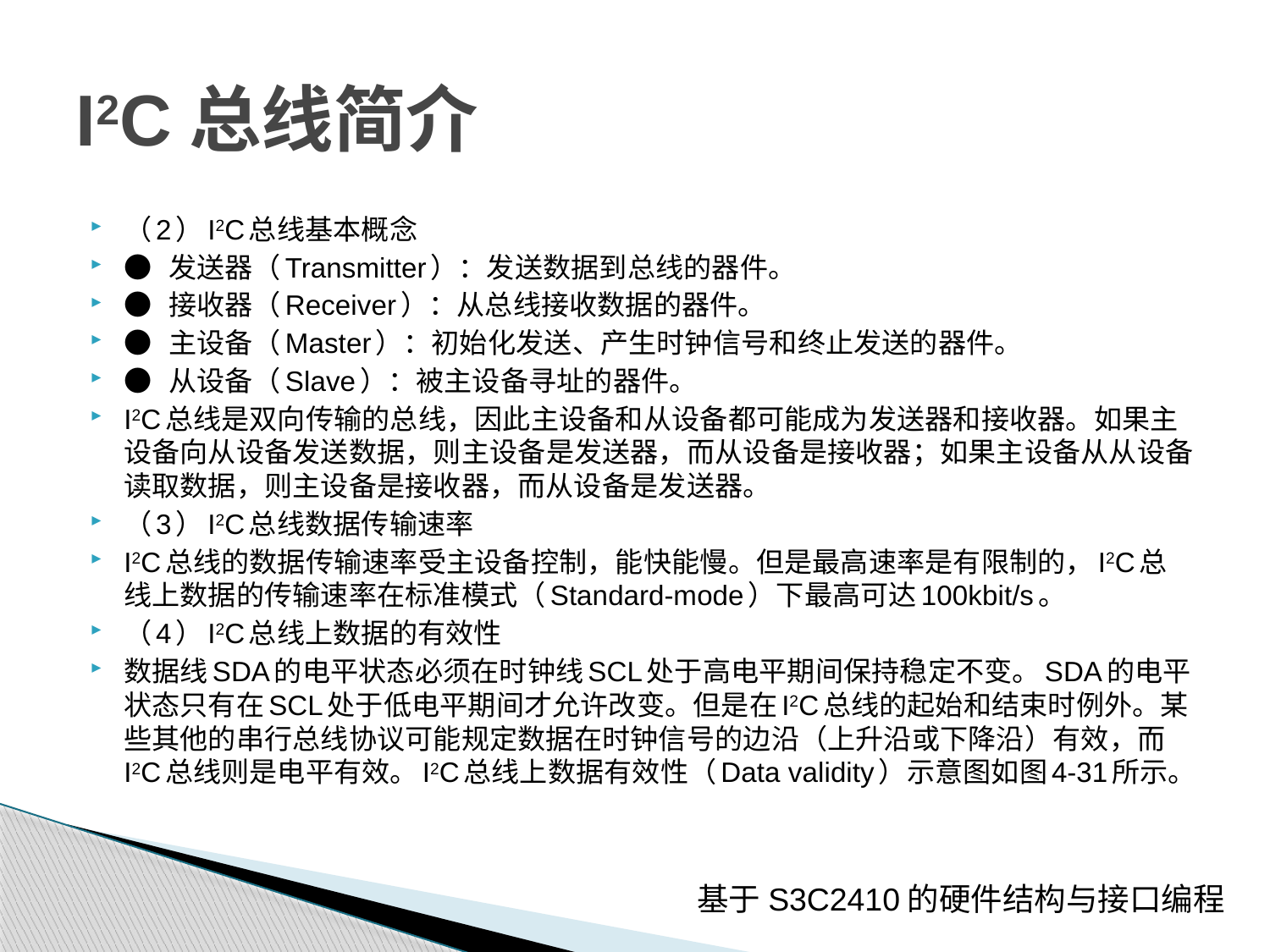

# I2C总线简介
（2）I2C总线基本概念
●  发送器（Transmitter）：发送数据到总线的器件。
●  接收器（Receiver）：从总线接收数据的器件。
●  主设备（Master）：初始化发送、产生时钟信号和终止发送的器件。
●  从设备（Slave）：被主设备寻址的器件。
I2C总线是双向传输的总线，因此主设备和从设备都可能成为发送器和接收器。如果主设备向从设备发送数据，则主设备是发送器，而从设备是接收器；如果主设备从从设备读取数据，则主设备是接收器，而从设备是发送器。
（3）I2C总线数据传输速率
I2C总线的数据传输速率受主设备控制，能快能慢。但是最高速率是有限制的，I2C总线上数据的传输速率在标准模式（Standard-mode）下最高可达100kbit/s。
（4）I2C总线上数据的有效性
数据线SDA的电平状态必须在时钟线SCL处于高电平期间保持稳定不变。SDA的电平状态只有在SCL处于低电平期间才允许改变。但是在I2C总线的起始和结束时例外。某些其他的串行总线协议可能规定数据在时钟信号的边沿（上升沿或下降沿）有效，而I2C总线则是电平有效。I2C总线上数据有效性（Data validity）示意图如图4-31所示。

基于S3C2410的硬件结构与接口编程